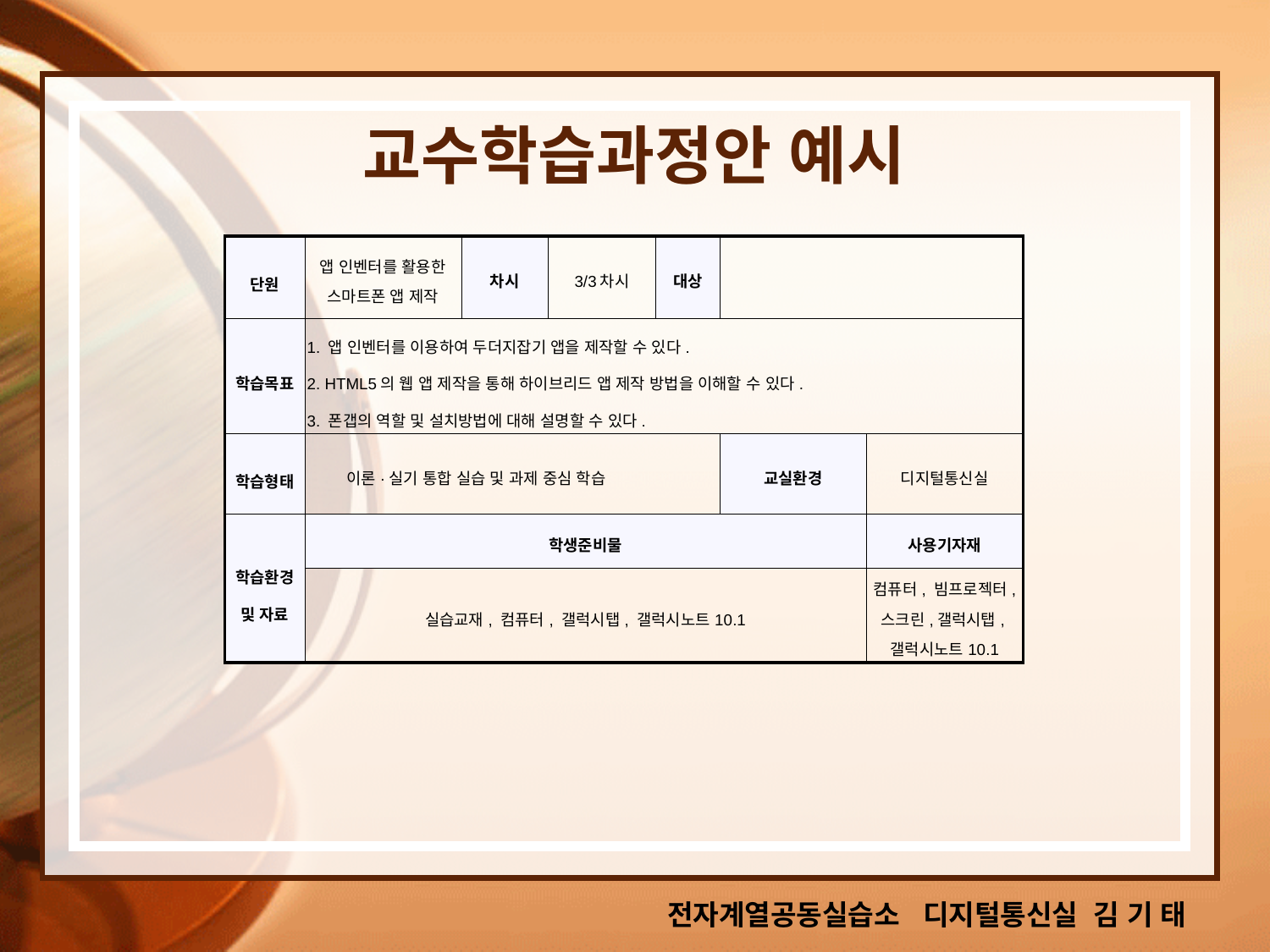

# 교수학습과정안 예시
| 단원 | 앱 인벤터를 활용한 스마트폰 앱 제작 | 차시 | 3/3차시 | 대상 |  |  |
| --- | --- | --- | --- | --- | --- | --- |
| 학습목표 | 1. 앱 인벤터를 이용하여 두더지잡기 앱을 제작할 수 있다. 2. HTML5의 웹 앱 제작을 통해 하이브리드 앱 제작 방법을 이해할 수 있다. 3. 폰갭의 역할 및 설치방법에 대해 설명할 수 있다. |  |  |  |  |  |
| 학습형태 | 이론·실기 통합 실습 및 과제 중심 학습 |  |  |  | 교실환경 | 디지털통신실 |
| 학습환경 및 자료 | 학생준비물 |  |  |  |  | 사용기자재 |
|  | 실습교재, 컴퓨터, 갤럭시탭, 갤럭시노트10.1 |  |  |  |  | 컴퓨터, 빔프로젝터, 스크린,갤럭시탭,갤럭시노트10.1 |